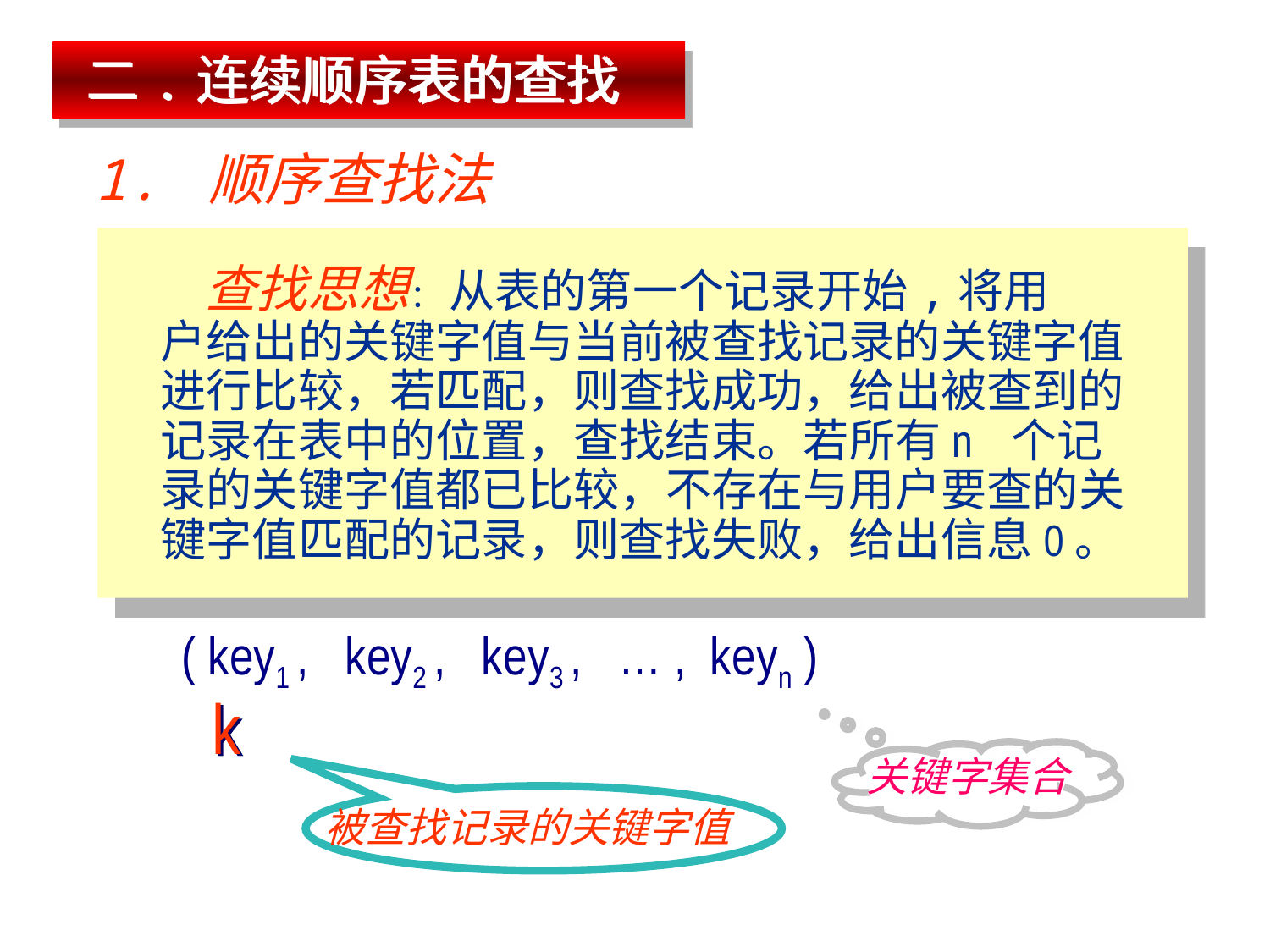

二.连续顺序表的查找

1. 顺序查找法

   查找思想： 从表的第一个记录开始,将用
户给出的关键字值与当前被查找记录的关键字值
进行比较，若匹配，则查找成功，给出被查到的
记录在表中的位置，查找结束。若所有n 个记
录的关键字值都已比较，不存在与用户要查的关
键字值匹配的记录，则查找失败，给出信息0。
  ( key1 ,   key2 ,   key3 ,   … ,  keyn )

关键字集合
k

被查找记录的关键字值